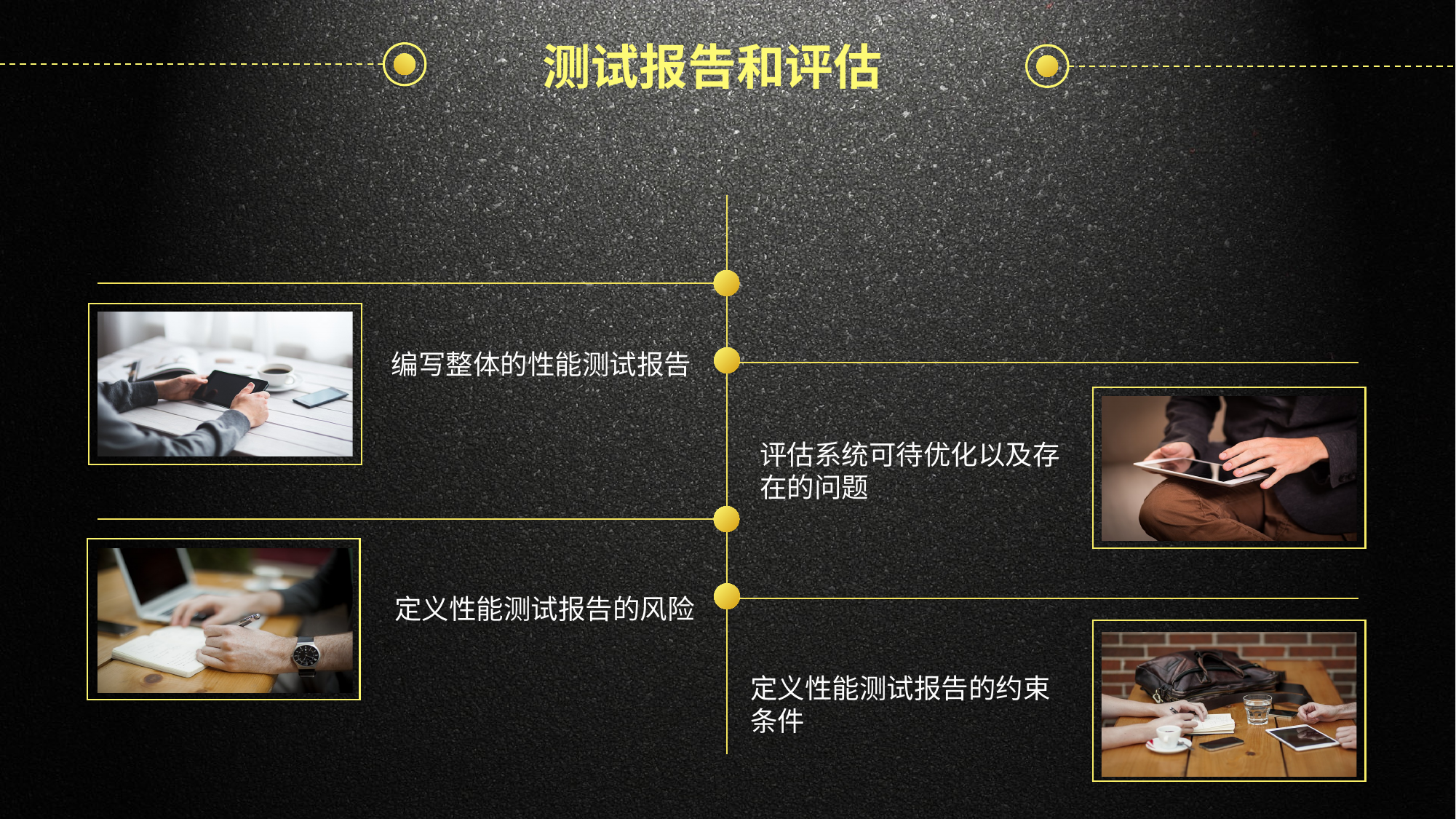

测试报告和评估

编写整体的性能测试报告

评估系统可待优化以及存在的问题

定义性能测试报告的风险

定义性能测试报告的约束条件